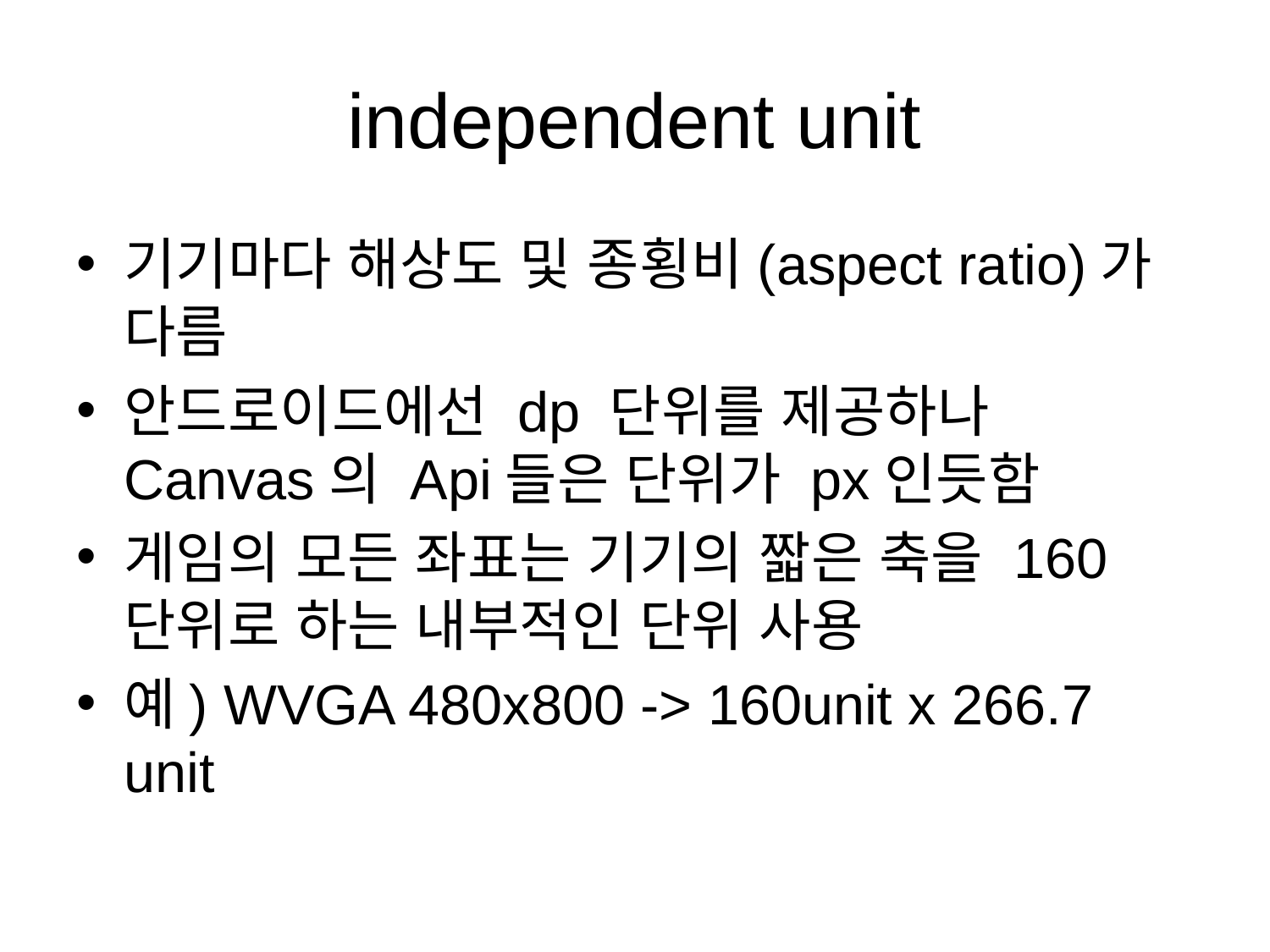

# independent unit
기기마다 해상도 및 종횡비(aspect ratio)가 다름
안드로이드에선 dp 단위를 제공하나 Canvas의 Api들은 단위가 px인듯함
게임의 모든 좌표는 기기의 짧은 축을 160 단위로 하는 내부적인 단위 사용
예) WVGA 480x800 -> 160unit x 266.7 unit